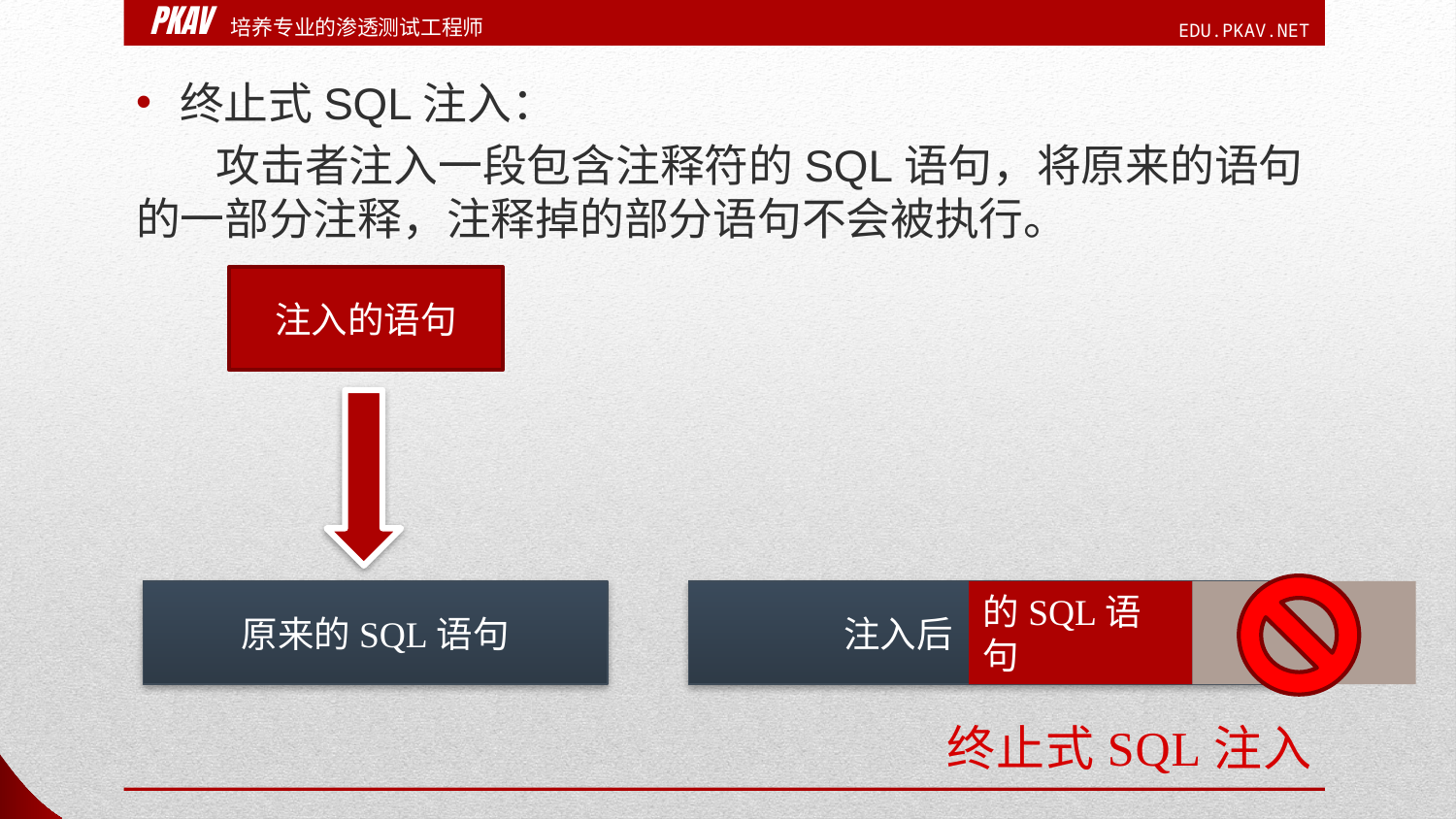

终止式SQL注入：
       攻击者注入一段包含注释符的SQL语句，将原来的语句的一部分注释，注释掉的部分语句不会被执行。
注入的语句

原来的SQL语句
                注入后
的SQL语句

# 终止式SQL注入